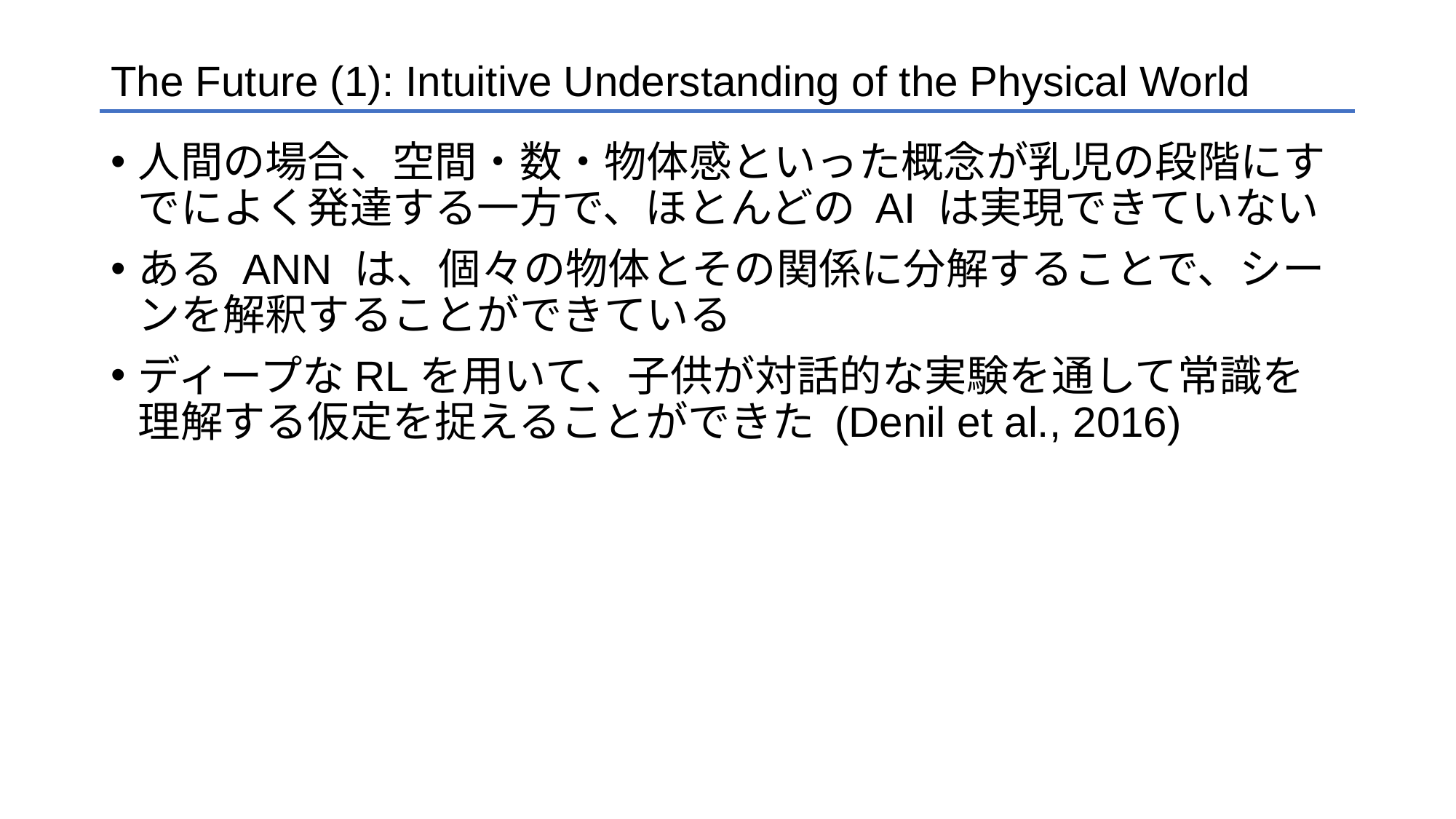

# The Future (1): Intuitive Understanding of the Physical World
人間の場合、空間・数・物体感といった概念が乳児の段階にすでによく発達する一方で、ほとんどの AI は実現できていない
ある ANN は、個々の物体とその関係に分解することで、シーンを解釈することができている
ディープなRLを用いて、子供が対話的な実験を通して常識を理解する仮定を捉えることができた (Denil et al., 2016)